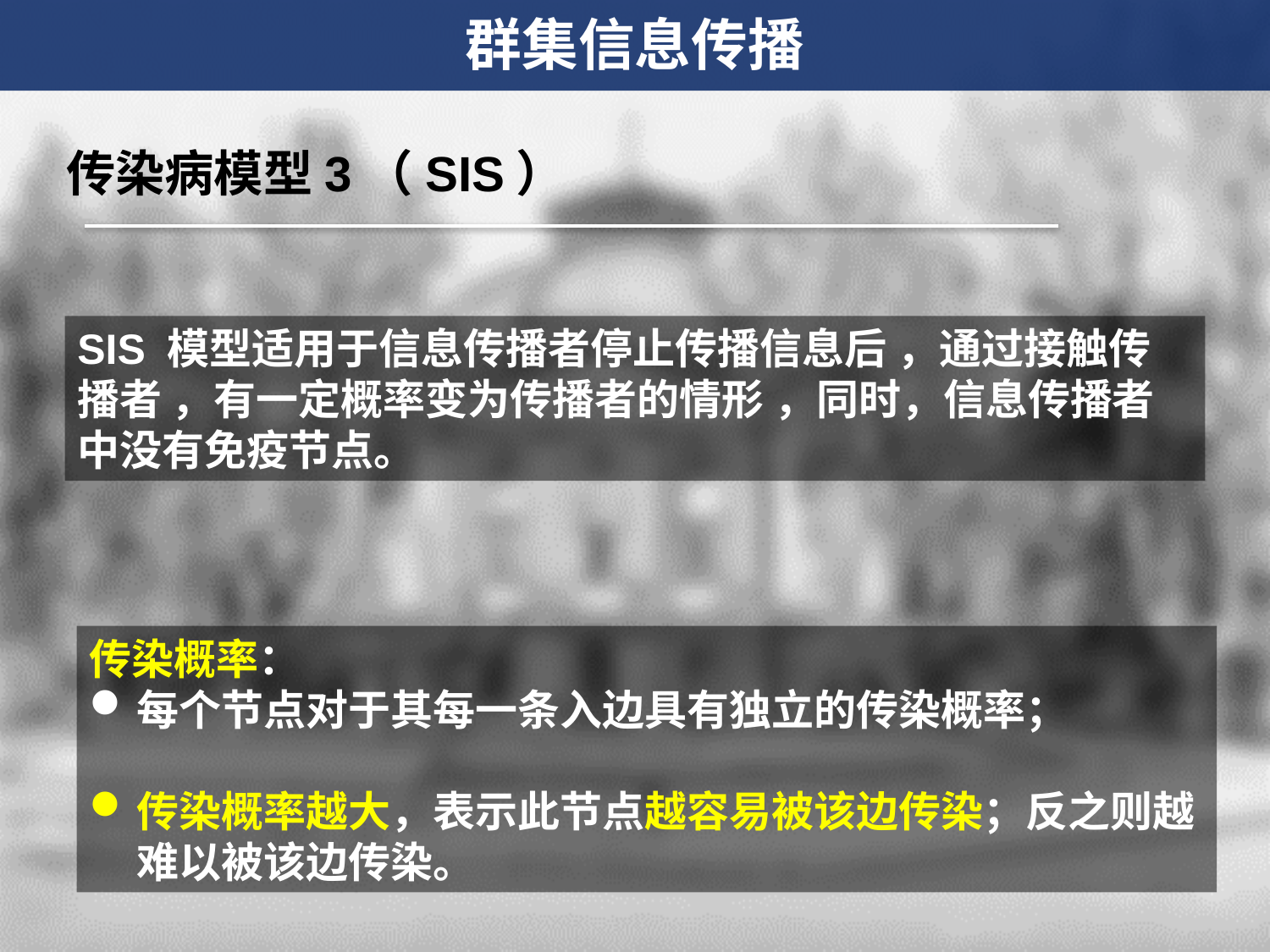

群集信息传播
传染病模型3（SIS）
SIS 模型适用于信息传播者停止传播信息后 ，通过接触传播者 ，有一定概率变为传播者的情形 ，同时，信息传播者中没有免疫节点。
传染概率：
每个节点对于其每一条入边具有独立的传染概率；

传染概率越大，表示此节点越容易被该边传染；反之则越难以被该边传染。